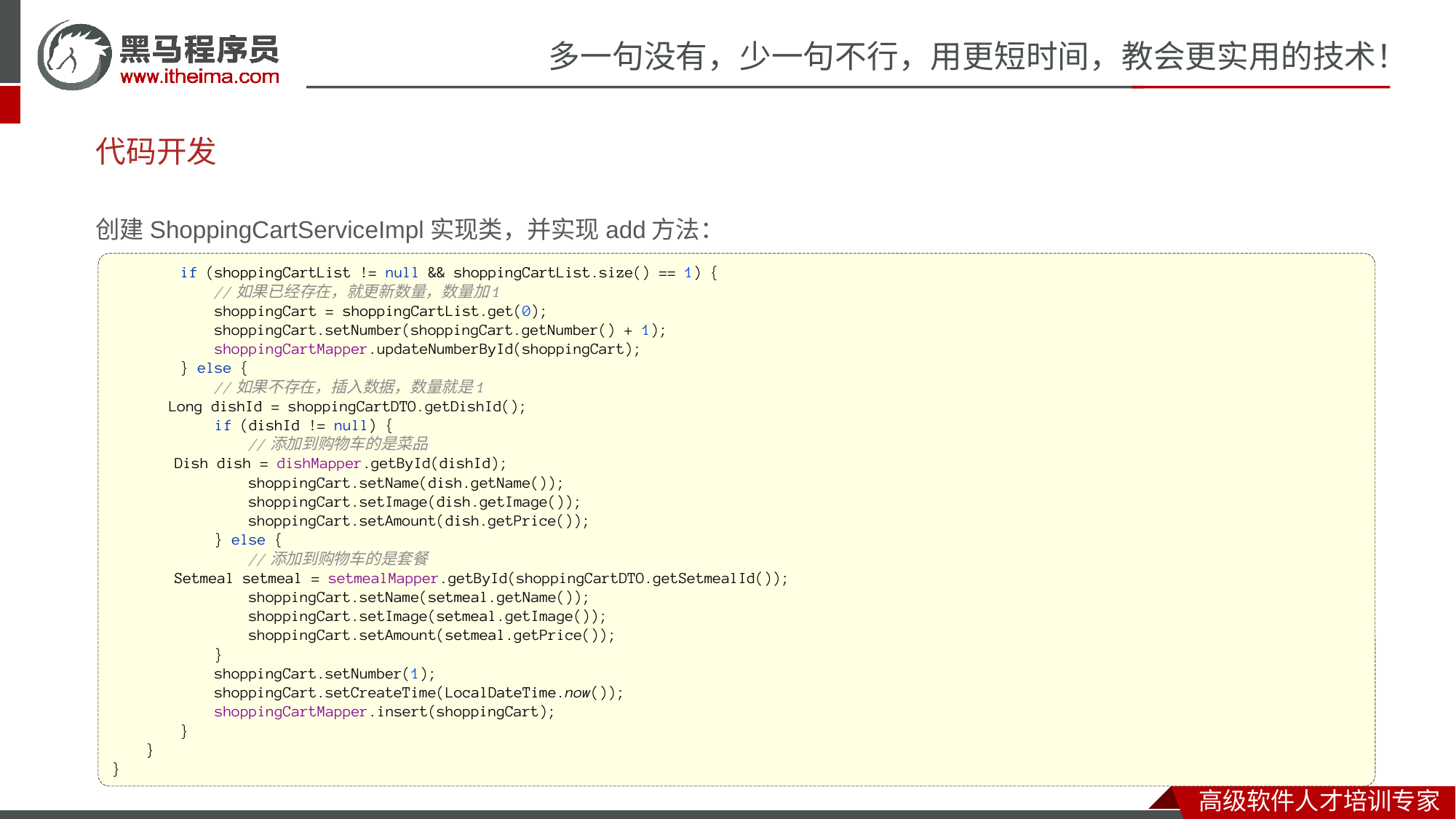

# 代码开发
创建ShoppingCartServiceImpl实现类，并实现add方法：
        if (shoppingCartList != null && shoppingCartList.size() == 1) {
            //如果已经存在，就更新数量，数量加1
            shoppingCart = shoppingCartList.get(0);
            shoppingCart.setNumber(shoppingCart.getNumber() + 1);
            shoppingCartMapper.updateNumberById(shoppingCart);
        } else {
            //如果不存在，插入数据，数量就是1
             Long dishId = shoppingCartDTO.getDishId();
            if (dishId != null) {
                //添加到购物车的是菜品
                 Dish dish = dishMapper.getById(dishId);
                shoppingCart.setName(dish.getName());
                shoppingCart.setImage(dish.getImage());
                shoppingCart.setAmount(dish.getPrice());
            } else {
                //添加到购物车的是套餐
                 Setmeal setmeal = setmealMapper.getById(shoppingCartDTO.getSetmealId());
                shoppingCart.setName(setmeal.getName());
                shoppingCart.setImage(setmeal.getImage());
                shoppingCart.setAmount(setmeal.getPrice());
            }
            shoppingCart.setNumber(1);
            shoppingCart.setCreateTime(LocalDateTime.now());
            shoppingCartMapper.insert(shoppingCart);
        }
    }
}